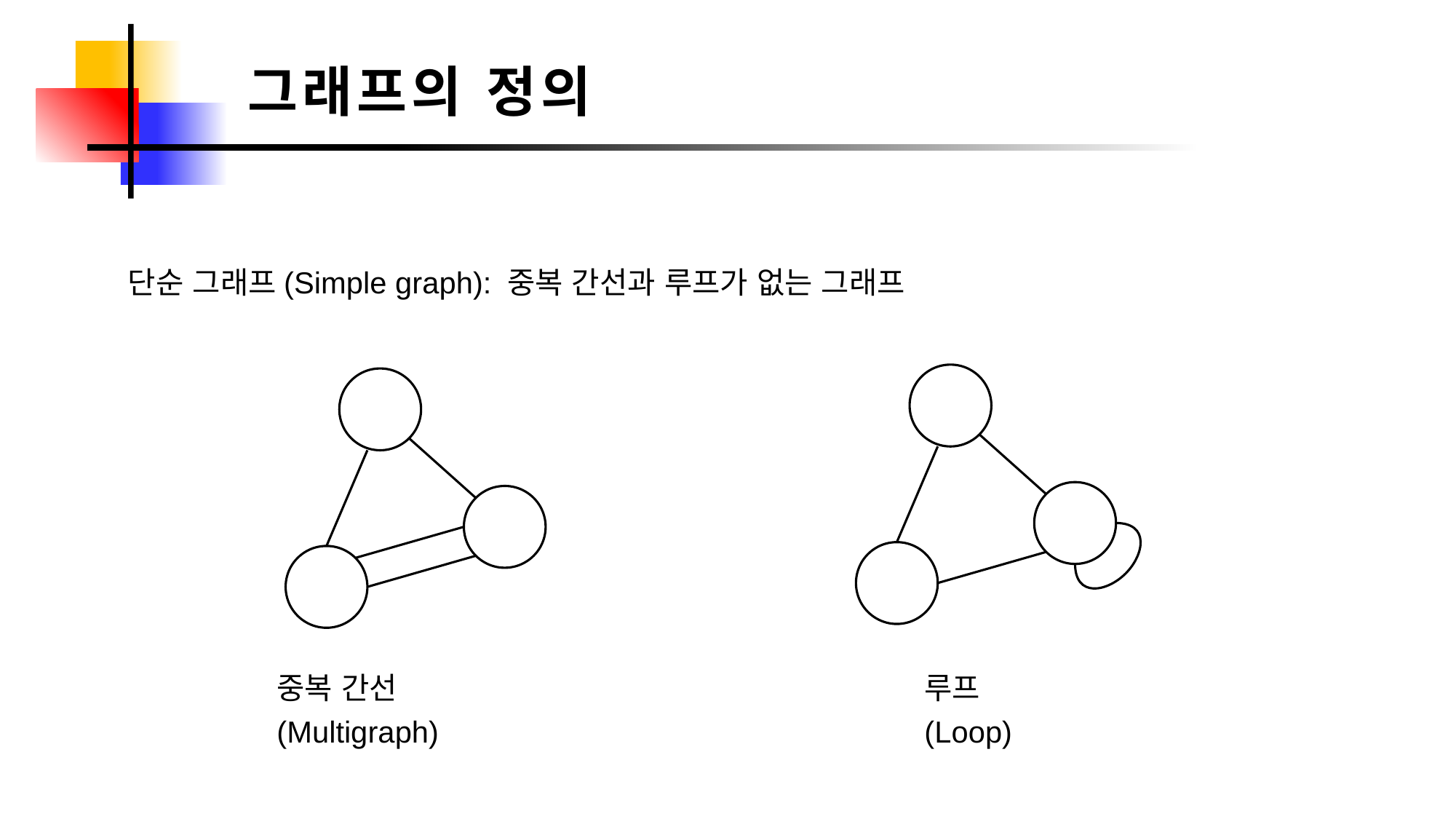

그래프의 정의
단순 그래프(Simple graph): 중복 간선과 루프가 없는 그래프

중복 간선(Multigraph)
루프(Loop)